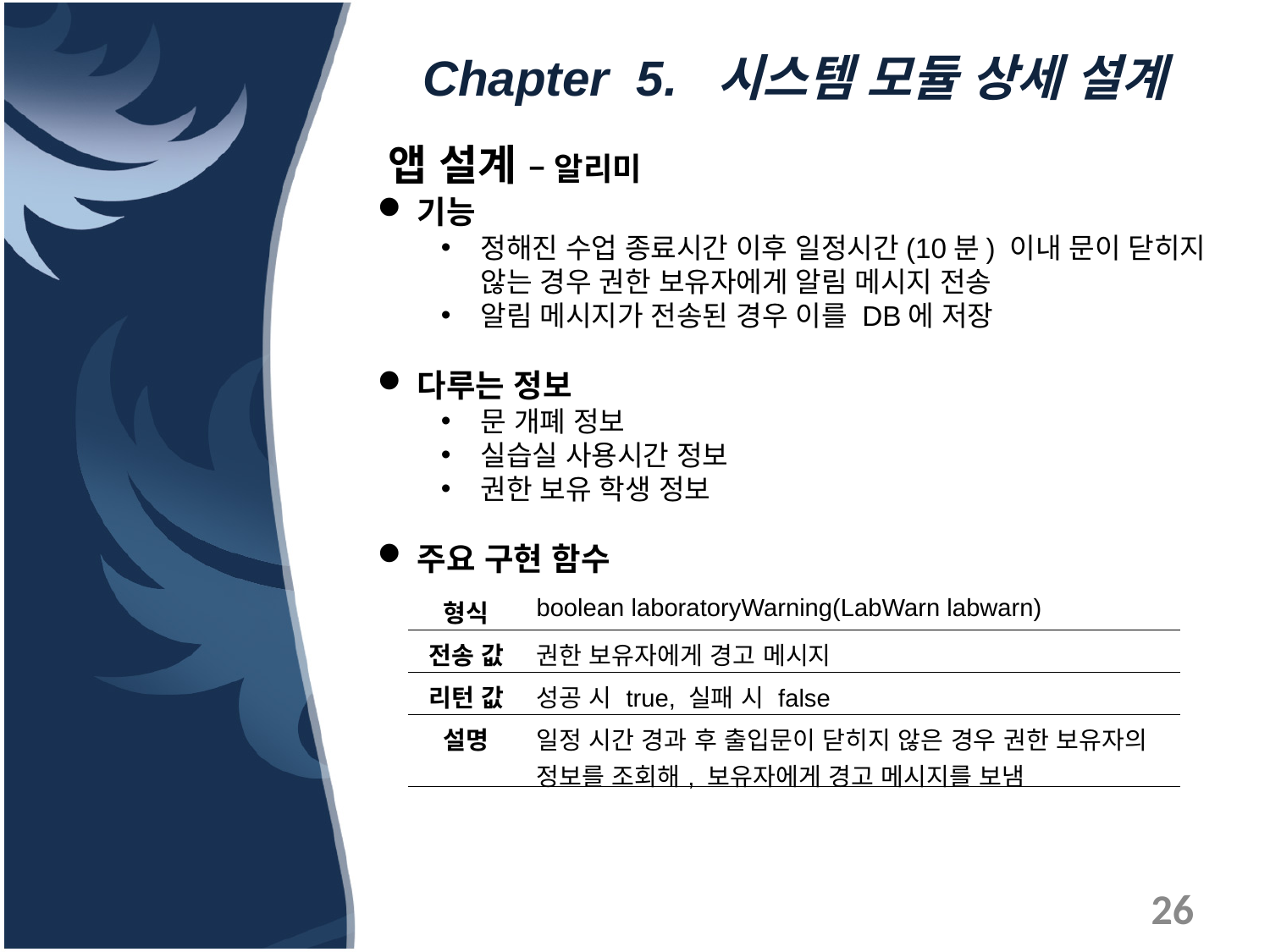

# Chapter  5.  시스템 모듈 상세 설계
앱 설계 – 알리미
기능
정해진 수업 종료시간 이후 일정시간(10분) 이내 문이 닫히지 않는 경우 권한 보유자에게 알림 메시지 전송
알림 메시지가 전송된 경우 이를 DB에 저장

다루는 정보
문 개폐 정보
실습실 사용시간 정보
권한 보유 학생 정보

주요 구현 함수
| 형식 | boolean laboratoryWarning(LabWarn labwarn) |
| --- | --- |
| 전송 값 | 권한 보유자에게 경고 메시지 |
| 리턴 값 | 성공 시 true, 실패 시 false |
| 설명 | 일정 시간 경과 후 출입문이 닫히지 않은 경우 권한 보유자의 정보를 조회해, 보유자에게 경고 메시지를 보냄 |
26